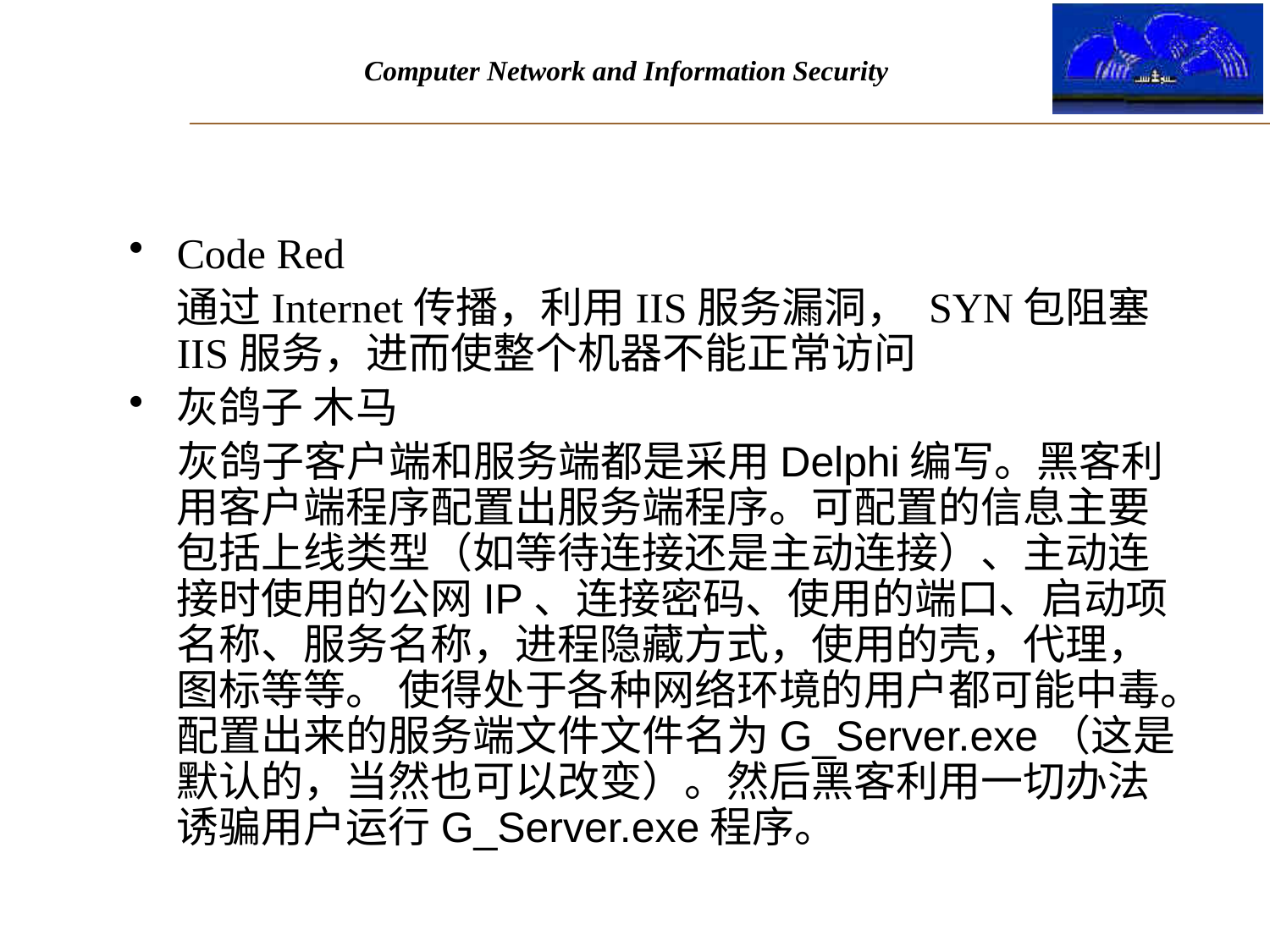

#
Code Red
 	通过Internet传播，利用IIS服务漏洞， SYN包阻塞IIS服务，进而使整个机器不能正常访问
灰鸽子 木马
    灰鸽子客户端和服务端都是采用Delphi编写。黑客利用客户端程序配置出服务端程序。可配置的信息主要包括上线类型（如等待连接还是主动连接）、主动连接时使用的公网IP、连接密码、使用的端口、启动项名称、服务名称，进程隐藏方式，使用的壳，代理，图标等等。 使得处于各种网络环境的用户都可能中毒。配置出来的服务端文件文件名为G_Server.exe（这是默认的，当然也可以改变）。然后黑客利用一切办法诱骗用户运行G_Server.exe程序。